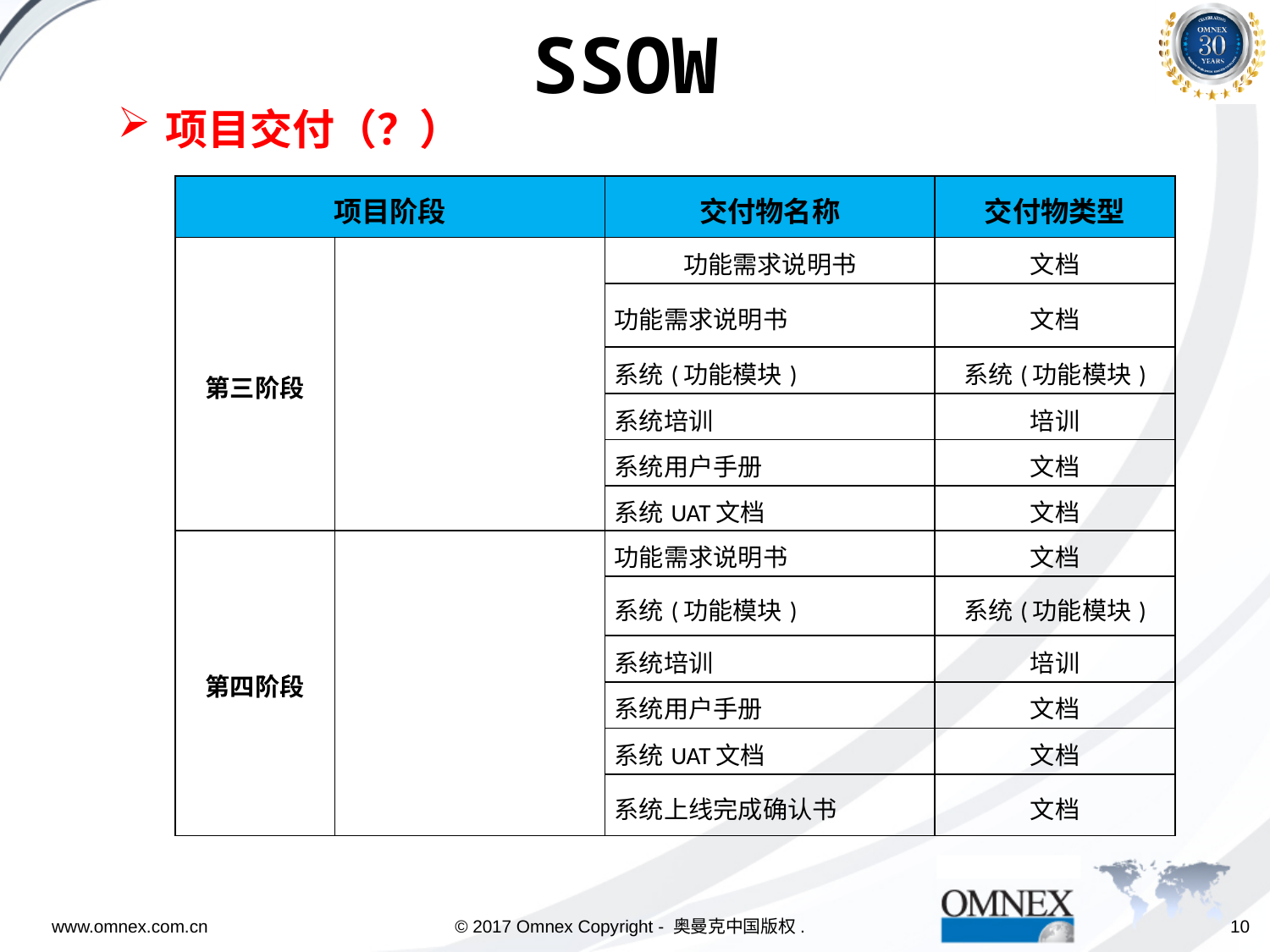

SSOW
项目交付（？）

| 项目阶段 |  | 交付物名称 | 交付物类型 |
| --- | --- | --- | --- |
| 第三阶段 |  | 功能需求说明书 | 文档 |
|  |  | 功能需求说明书 | 文档 |
|  |  | 系统(功能模块) | 系统(功能模块) |
|  |  | 系统培训 | 培训 |
|  |  | 系统用户手册 | 文档 |
|  |  | 系统UAT文档 | 文档 |
| 第四阶段 |  | 功能需求说明书 | 文档 |
|  |  | 系统(功能模块) | 系统(功能模块) |
|  |  | 系统培训 | 培训 |
|  |  | 系统用户手册 | 文档 |
|  |  | 系统UAT文档 | 文档 |
|  |  | 系统上线完成确认书 | 文档 |